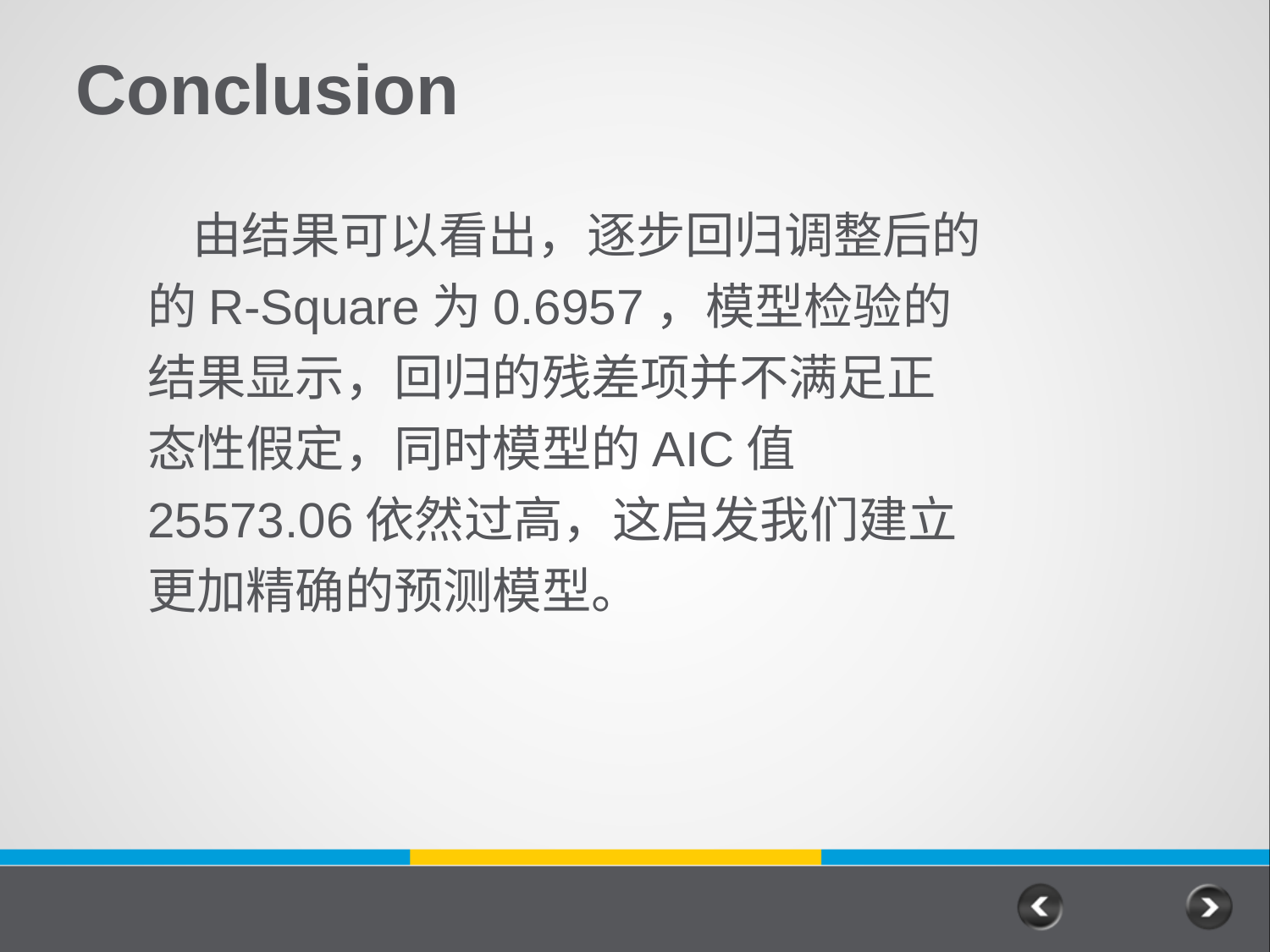

# Conclusion
   由结果可以看出，逐步回归调整后的的R-Square为0.6957，模型检验的结果显示，回归的残差项并不满足正态性假定，同时模型的AIC值25573.06依然过高，这启发我们建立更加精确的预测模型。
24